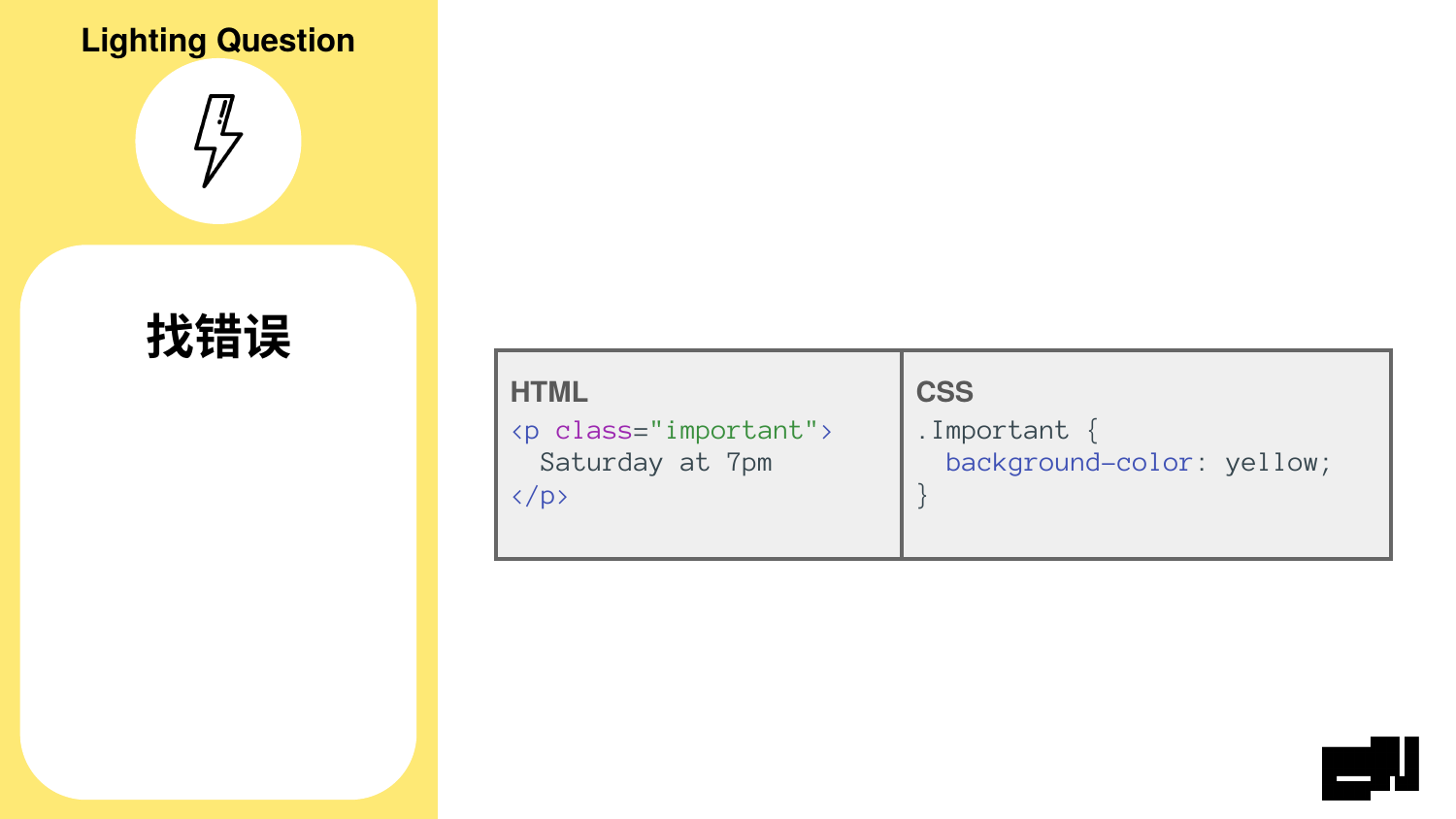

# 找错误
| HTML <p class="important"> Saturday at 7pm </p> | CSS .Important { background-color: yellow; } |
| --- | --- |